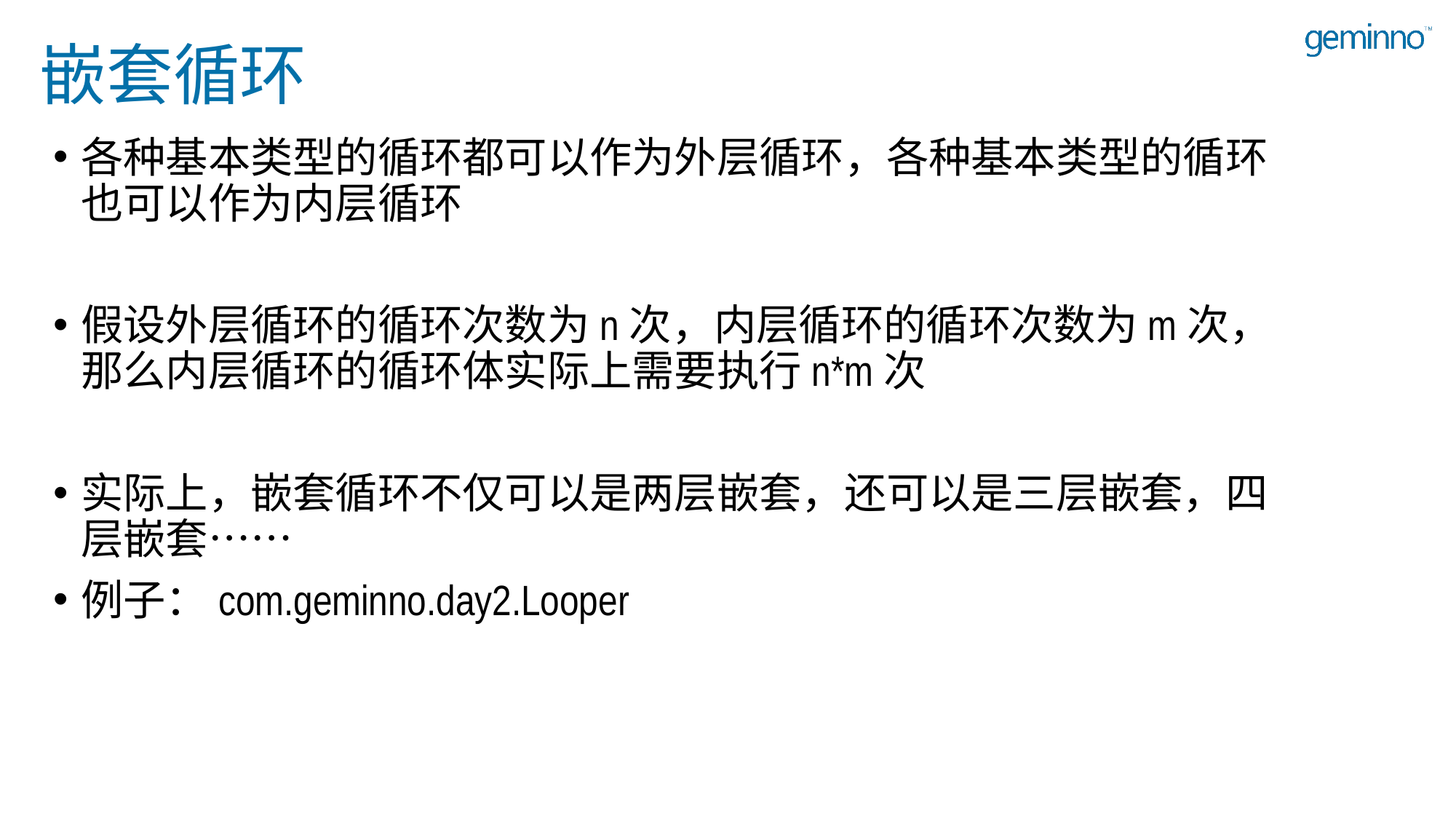

# 嵌套循环
各种基本类型的循环都可以作为外层循环，各种基本类型的循环也可以作为内层循环

假设外层循环的循环次数为n次，内层循环的循环次数为m次，那么内层循环的循环体实际上需要执行n*m次

实际上，嵌套循环不仅可以是两层嵌套，还可以是三层嵌套，四层嵌套……
例子：com.geminno.day2.Looper